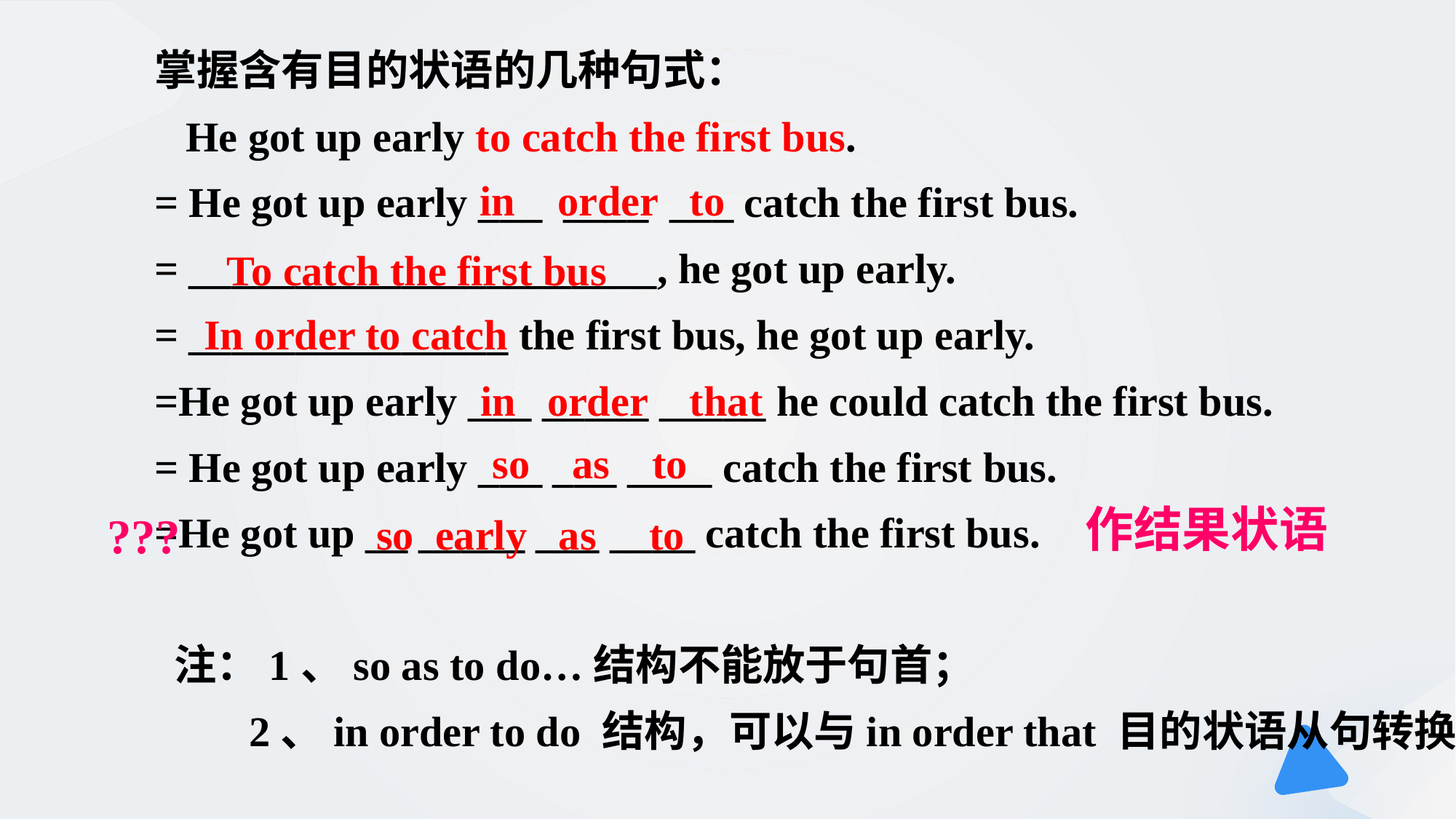

掌握含有目的状语的几种句式：
   He got up early to catch the first bus.
= He got up early ___  ____  ___ catch the first bus.
= ______________________, he got up early.
= _______________ the first bus, he got up early.
=He got up early ___ _____ _____ he could catch the first bus.
= He got up early ___ ___ ____ catch the first bus.
=He got up __ _____ ___ ____ catch the first bus.

 注：1、so as to do…结构不能放于句首；
         2、in order to do 结构，可以与in order that 目的状语从句转换
in    order   to
To catch the first bus
In order to catch
in   order    that
so    as    to

作结果状语
???
so  early   as     to